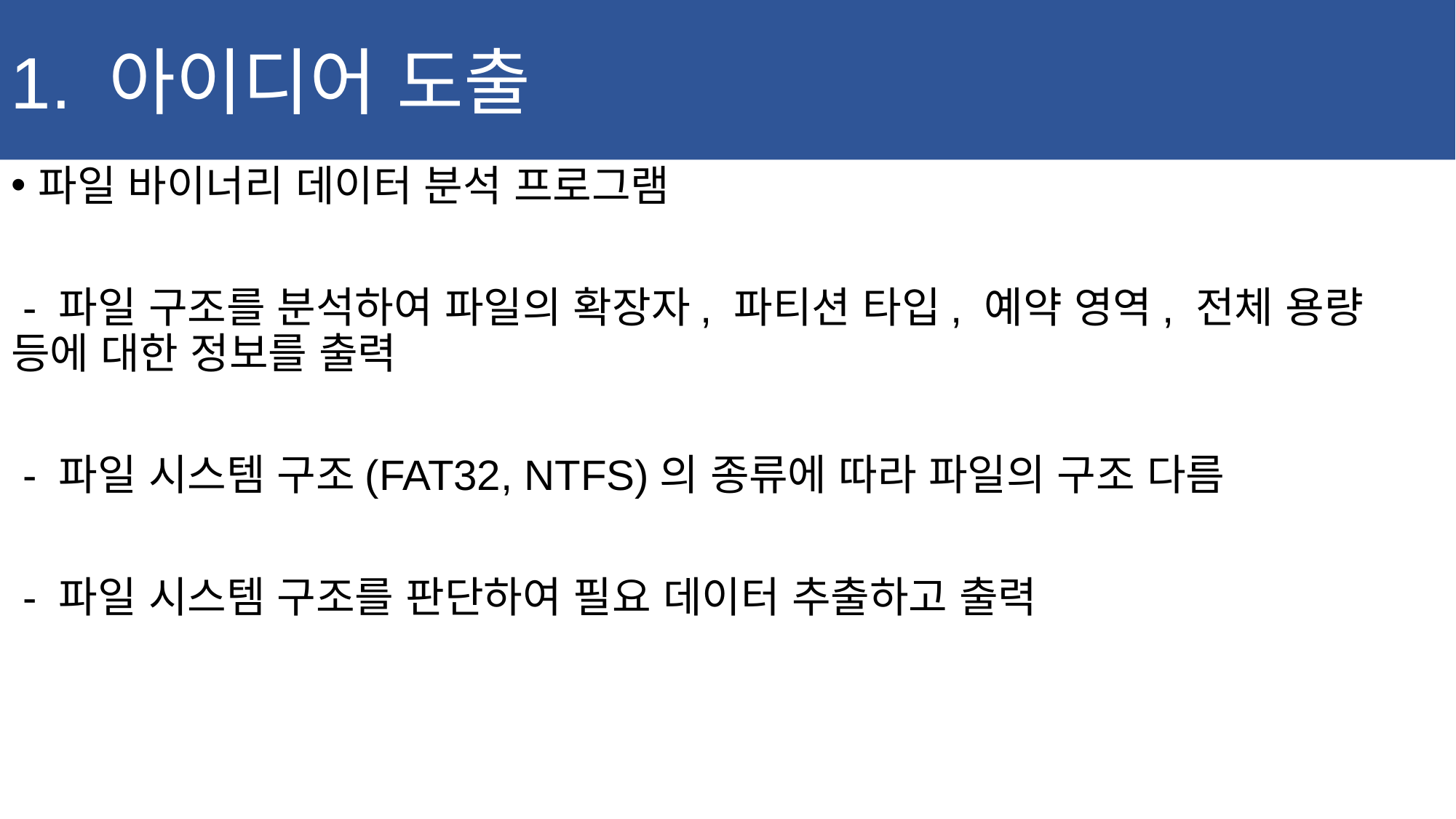

1. 아이디어 도출
파일 바이너리 데이터 분석 프로그램

 - 파일 구조를 분석하여 파일의 확장자, 파티션 타입, 예약 영역, 전체 용량 등에 대한 정보를 출력

 - 파일 시스템 구조(FAT32, NTFS)의 종류에 따라 파일의 구조 다름

 - 파일 시스템 구조를 판단하여 필요 데이터 추출하고 출력